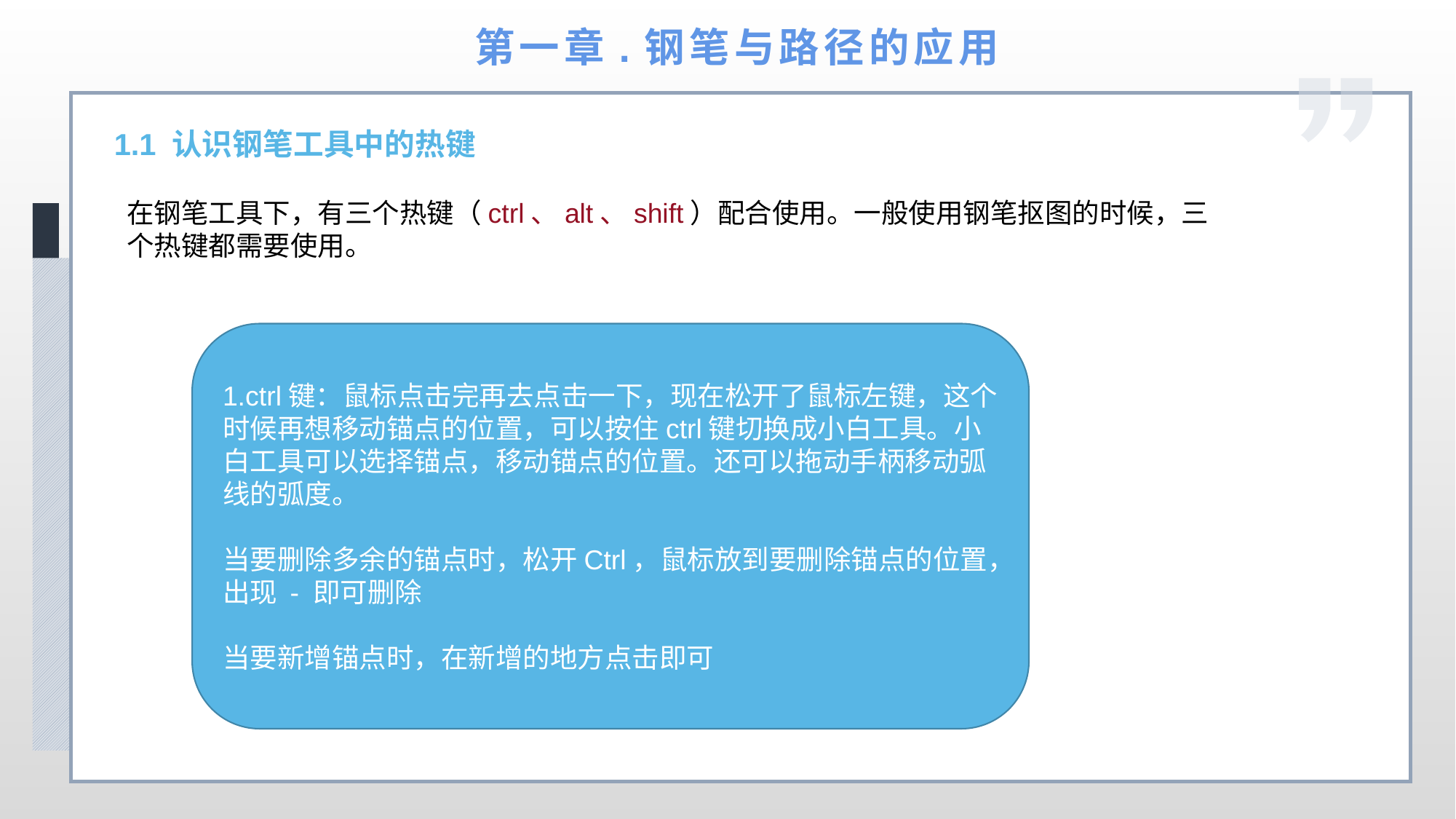

第一章.钢笔与路径的应用

在钢笔工具下，有三个热键（ctrl+alt+shift）配合使用。一般使用钢笔抠图的时候，三个热键都需要使用。
1.1 认识钢笔工具中的热键
在钢笔工具下，有三个热键（ctrl、alt、shift）配合使用。一般使用钢笔抠图的时候，三个热键都需要使用。

1.ctrl键：鼠标点击完再去点击一下，现在松开了鼠标左键，这个时候再想移动锚点的位置，可以按住ctrl键切换成小白工具。小白工具可以选择锚点，移动锚点的位置。还可以拖动手柄移动弧线的弧度。

当要删除多余的锚点时，松开Ctrl，鼠标放到要删除锚点的位置，出现 - 即可删除

当要新增锚点时，在新增的地方点击即可